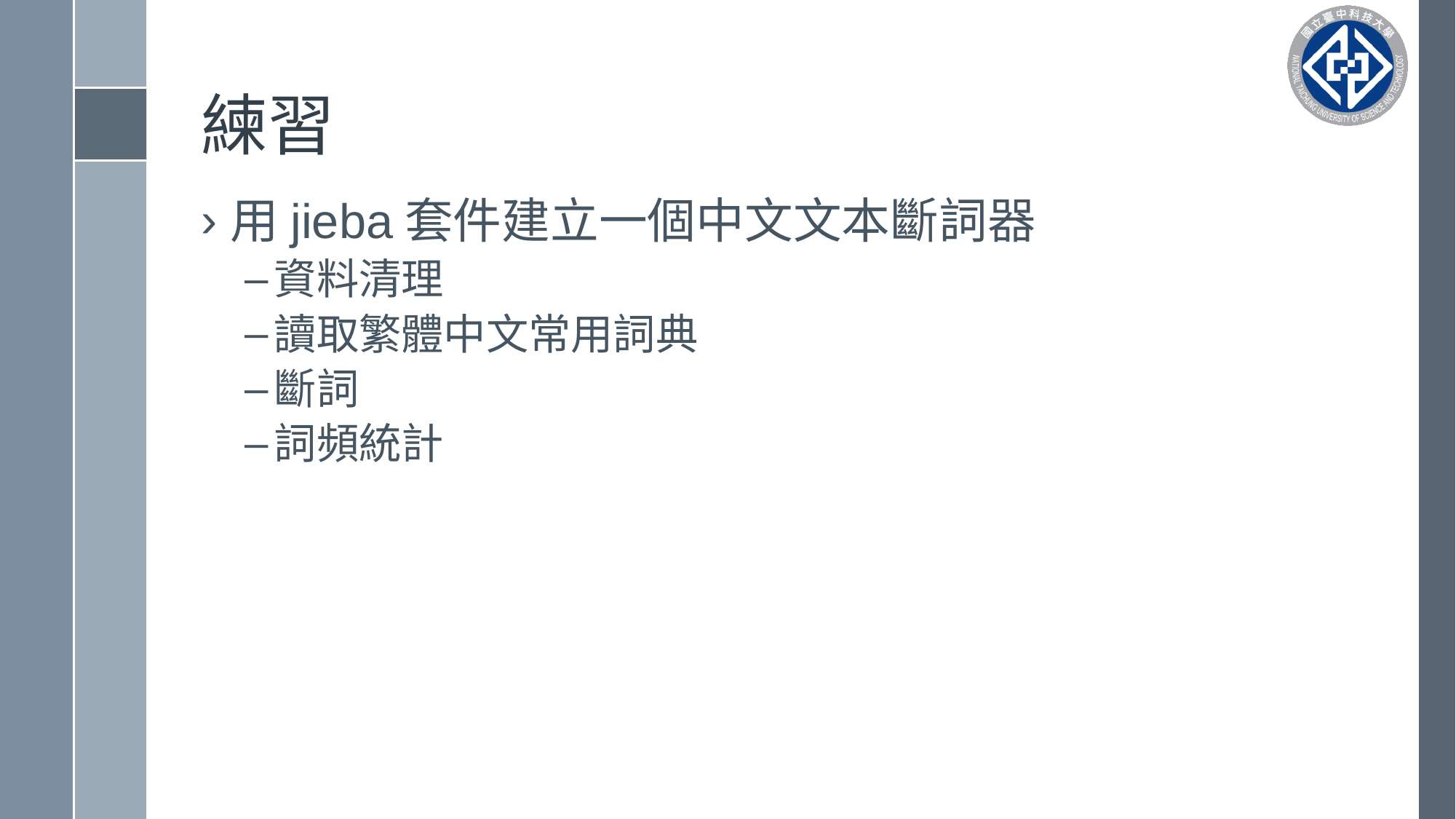

# 練習
用jieba套件建立一個中文文本斷詞器
資料清理
讀取繁體中文常用詞典
斷詞
詞頻統計